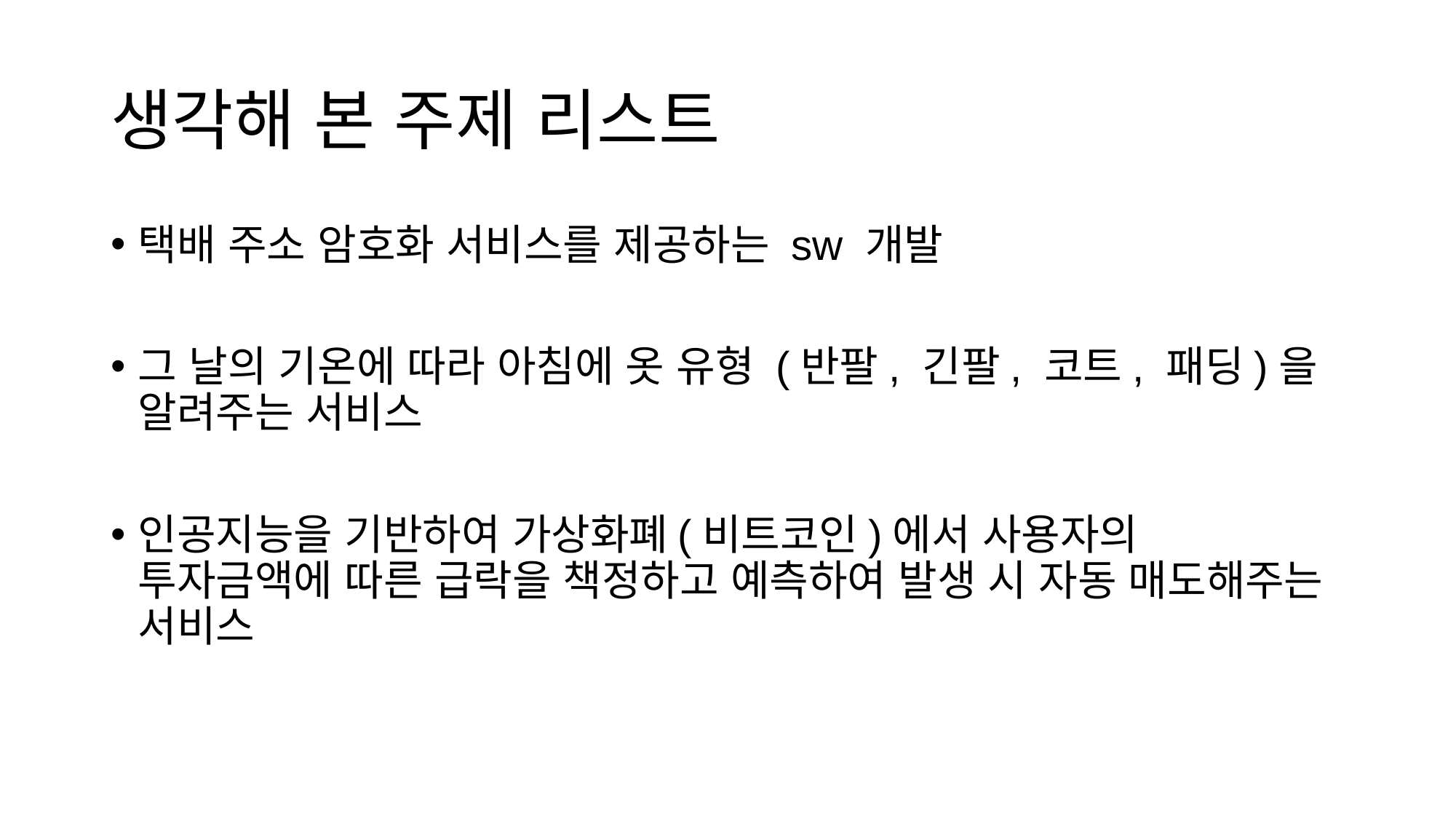

# 생각해 본 주제 리스트
택배 주소 암호화 서비스를 제공하는 sw 개발

그 날의 기온에 따라 아침에 옷 유형 (반팔, 긴팔, 코트, 패딩)을 알려주는 서비스

인공지능을 기반하여 가상화폐(비트코인)에서 사용자의 투자금액에 따른 급락을 책정하고 예측하여 발생 시 자동 매도해주는 서비스